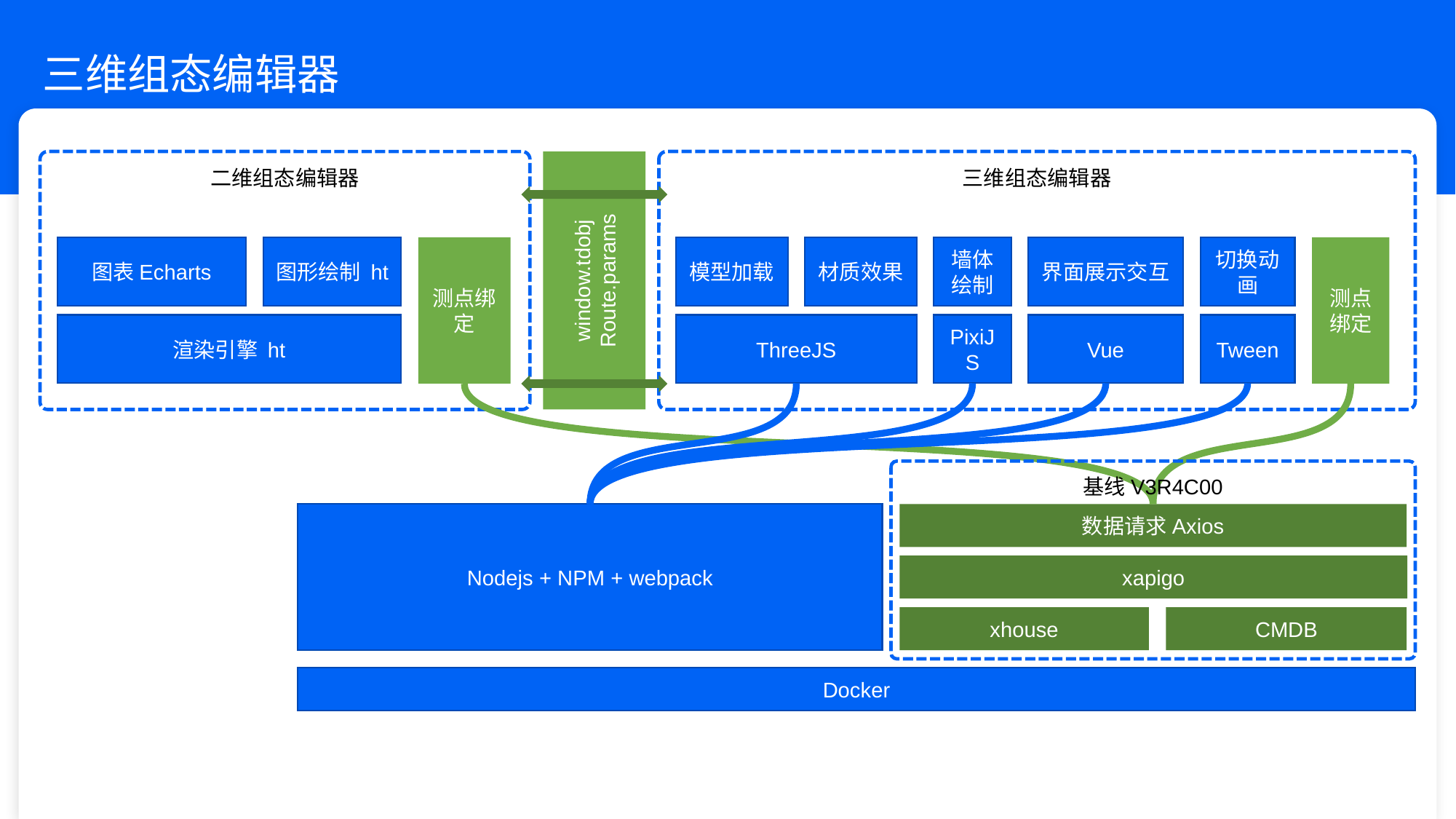

# 三维组态编辑器
二维组态编辑器
三维组态编辑器
window.tdobj
Route.params

图表Echarts
图形绘制 ht
测点绑定
模型加载
材质效果
墙体绘制
界面展示交互
切换动画
测点绑定
渲染引擎 ht
ThreeJS
PixiJS
Vue
Tween

基线V3R4C00
Nodejs + NPM + webpack
数据请求Axios
xapigo
xhouse
CMDB
Docker